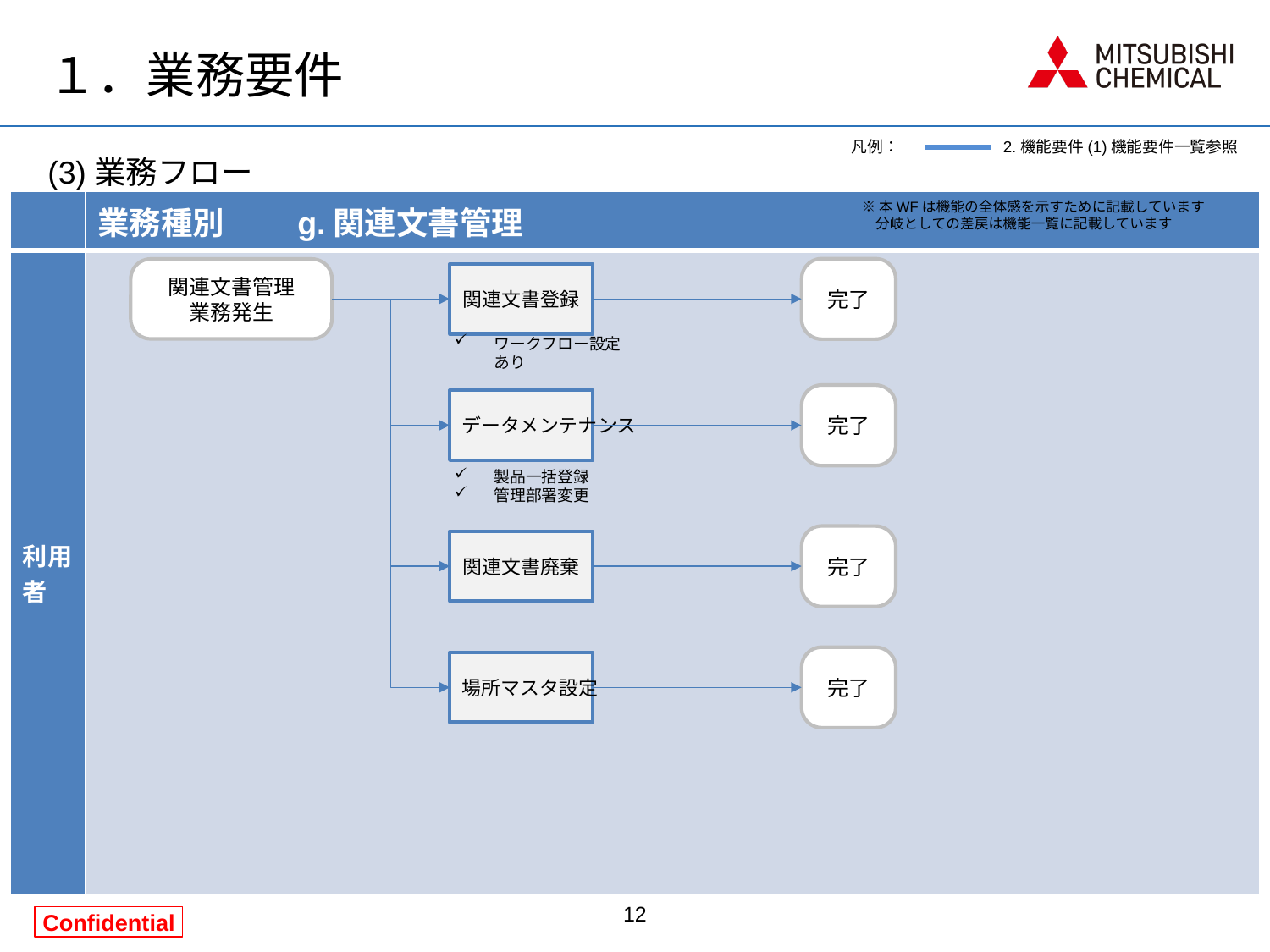

# １．業務要件
凡例：
2.機能要件(1)機能要件一覧参照
(3)業務フロー
|  | 業務種別　　g.関連文書管理 |
| --- | --- |
| 利用者 |  |
※本WFは機能の全体感を示すために記載しています
　分岐としての差戻は機能一覧に記載しています
完了
関連文書管理
業務発生
関連文書登録
ワークフロー設定あり
完了
データメンテナンス
製品一括登録
管理部署変更
完了
関連文書廃棄
完了
場所マスタ設定
12